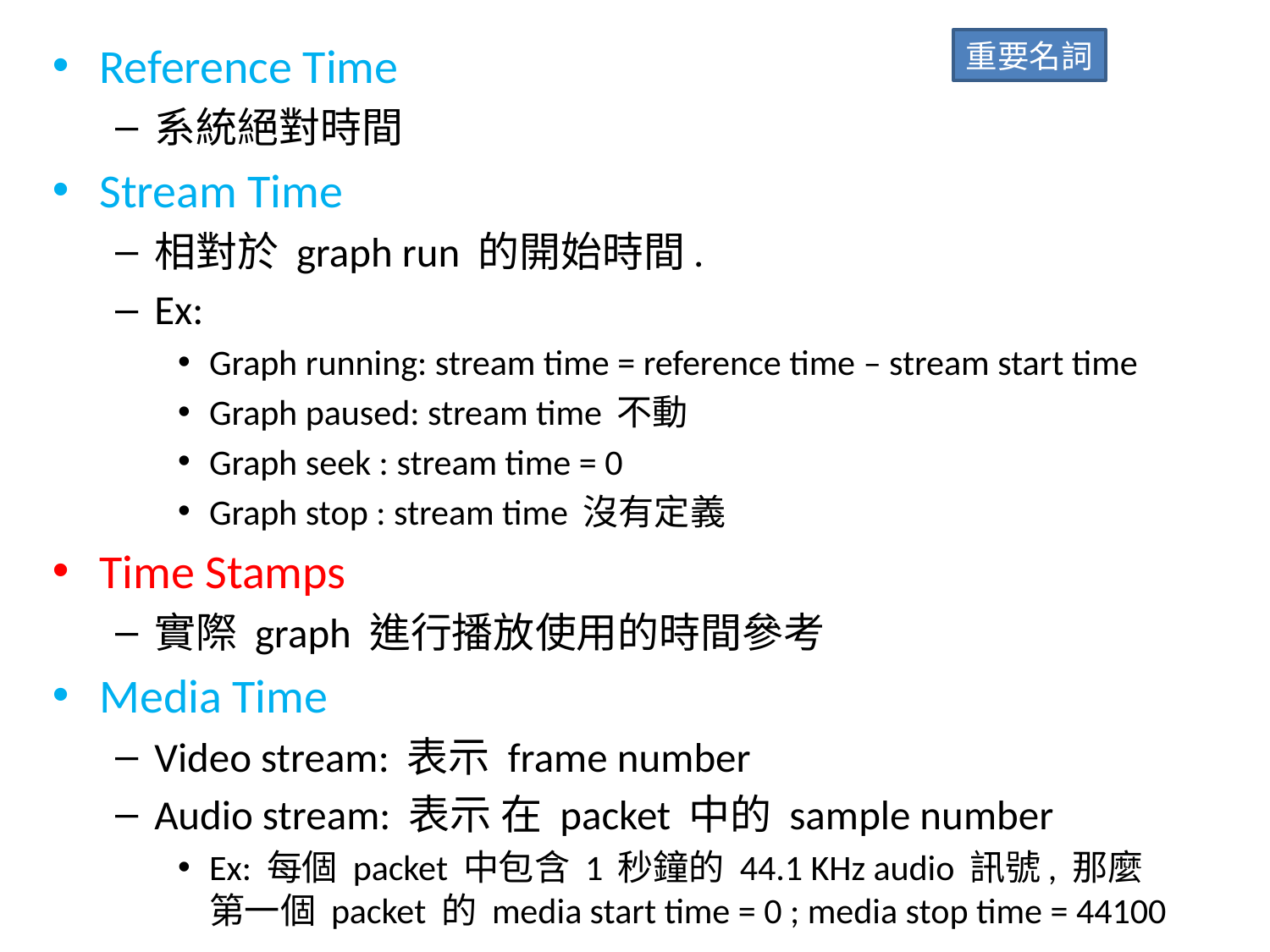

Reference Time
系統絕對時間
Stream Time
相對於 graph run 的開始時間.
Ex:
Graph running: stream time = reference time – stream start time
Graph paused: stream time 不動
Graph seek : stream time = 0
Graph stop : stream time 沒有定義
Time Stamps
實際 graph 進行播放使用的時間參考
Media Time
Video stream: 表示 frame number
Audio stream: 表示 在 packet 中的 sample number
Ex: 每個 packet 中包含 1 秒鐘的 44.1 KHz audio 訊號, 那麼第一個 packet 的 media start time = 0 ; media stop time = 44100

重要名詞